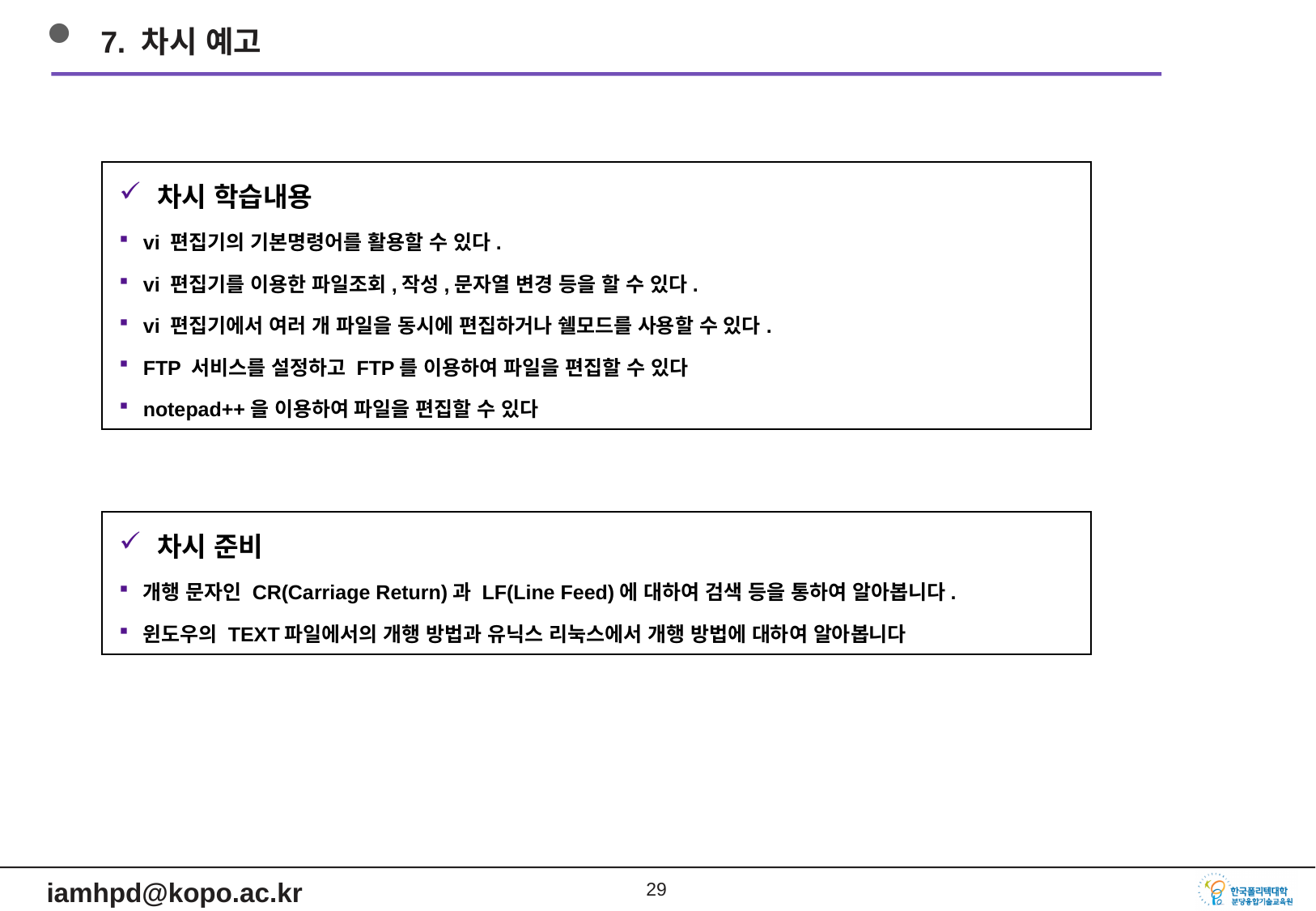

7. 차시 예고
차시 학습내용
vi 편집기의 기본명령어를 활용할 수 있다.
vi 편집기를 이용한 파일조회,작성,문자열 변경 등을 할 수 있다.
vi 편집기에서 여러 개 파일을 동시에 편집하거나 쉘모드를 사용할 수 있다.
FTP 서비스를 설정하고 FTP를 이용하여 파일을 편집할 수 있다
notepad++을 이용하여 파일을 편집할 수 있다
차시 준비
개행 문자인 CR(Carriage Return)과 LF(Line Feed)에 대하여 검색 등을 통하여 알아봅니다.
윈도우의 TEXT파일에서의 개행 방법과 유닉스 리눅스에서 개행 방법에 대하여 알아봅니다
29